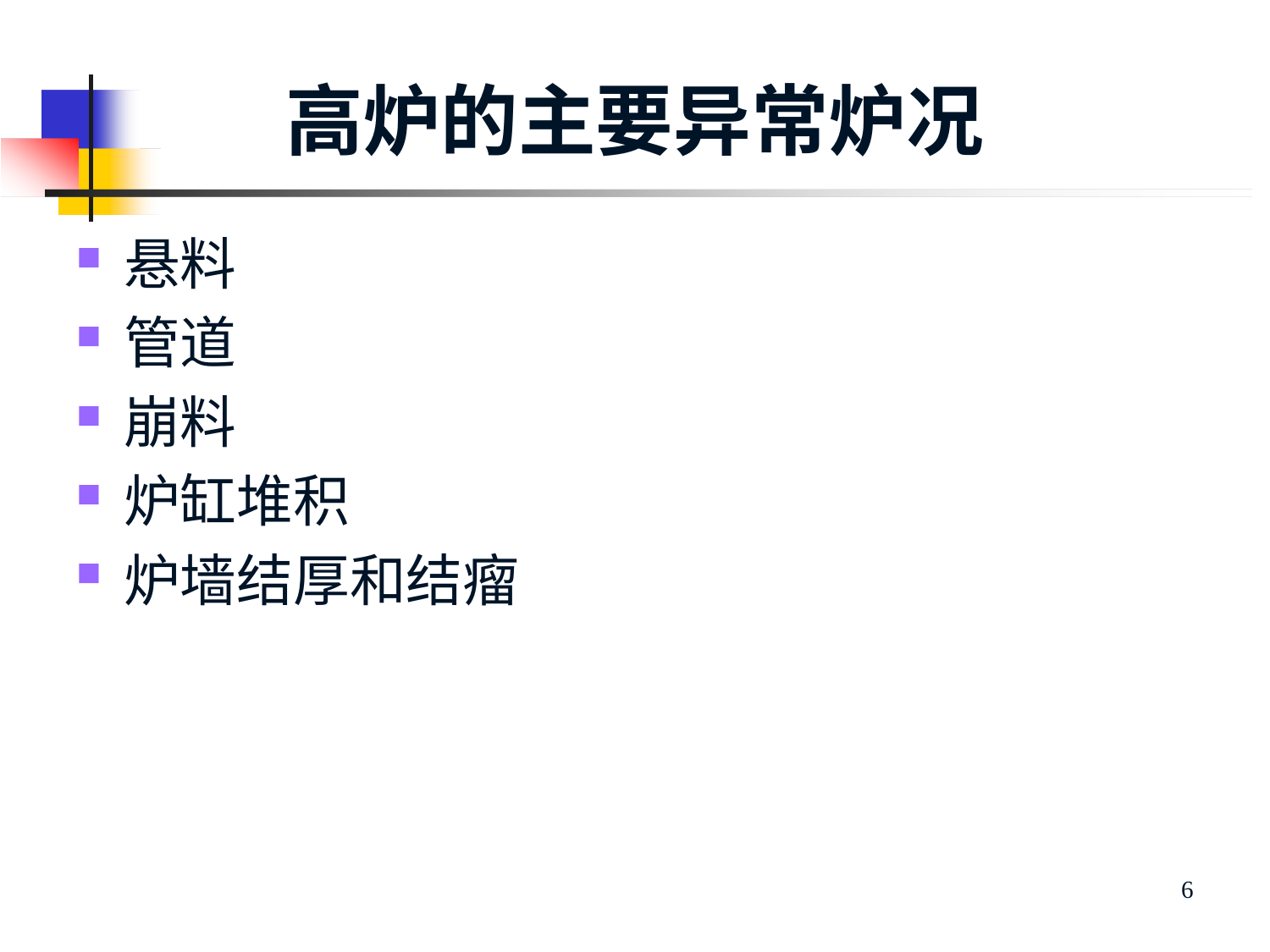

# 高炉的主要异常炉况
悬料
管道
崩料
炉缸堆积
炉墙结厚和结瘤
6